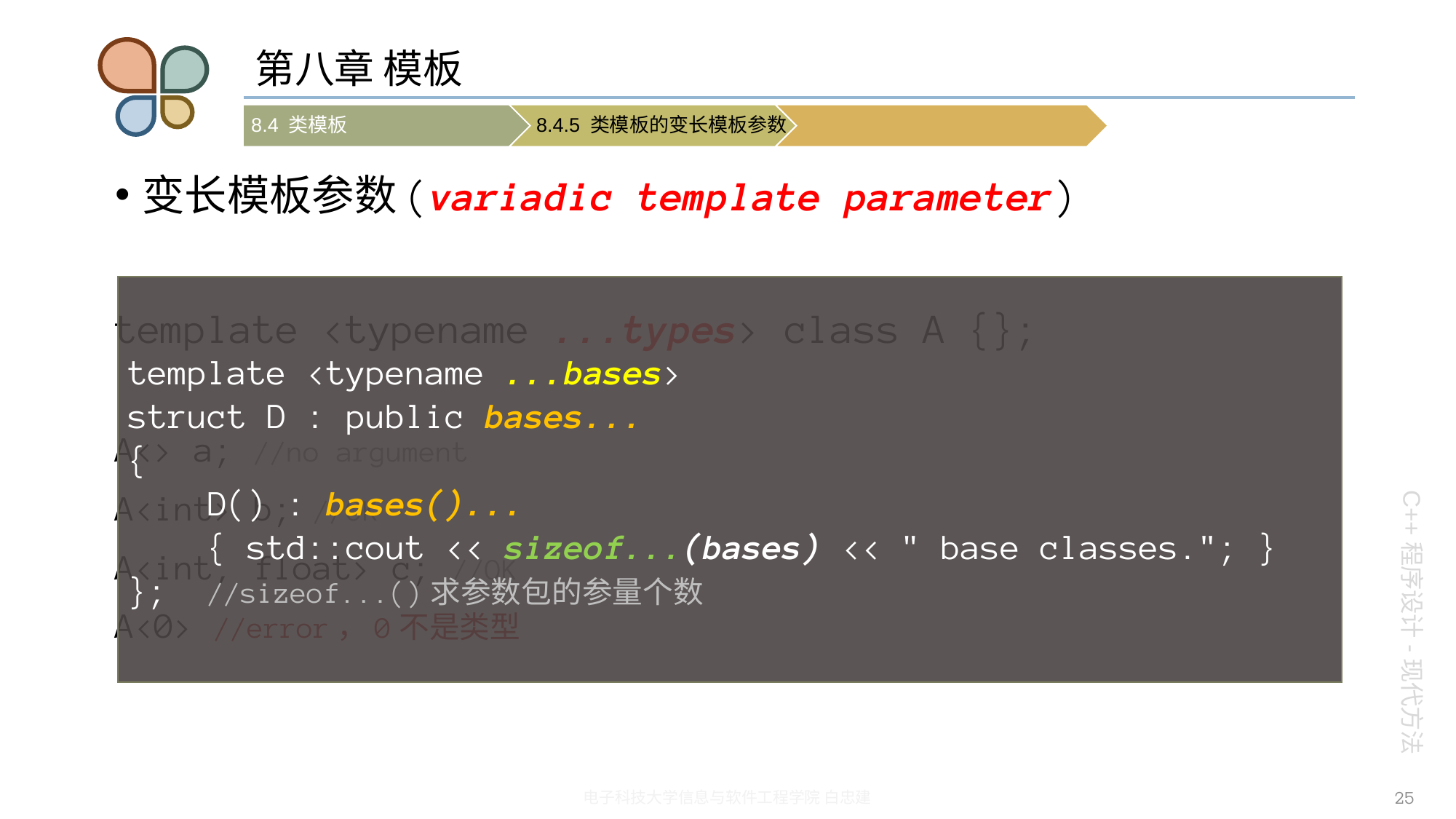

# 第八章 模板
8.4 类模板
8.4.5 类模板的变长模板参数

变长模板参数(variadic template parameter)

template <typename ...types> class A {};

A<> a; //no argument
A<int> b; //OK
A<int, float> c; //OK
A<0> //error，0不是类型
template <typename ...bases>
struct D : public bases...
{
    D() : bases()...
    { std::cout << sizeof...(bases) << " base classes."; }
};  //sizeof...()求参数包的参量个数
25